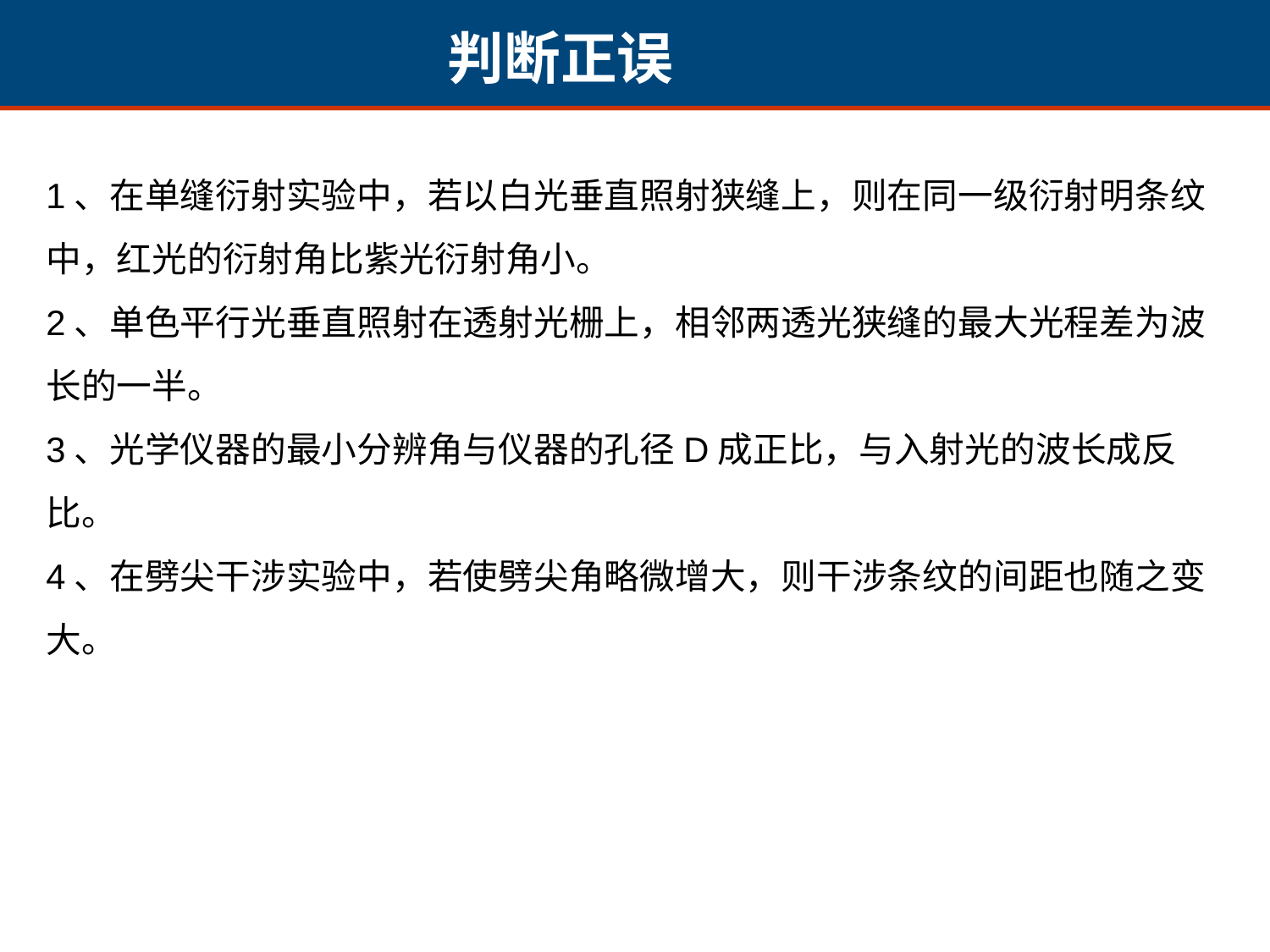

判断正误
1、在单缝衍射实验中，若以白光垂直照射狭缝上，则在同一级衍射明条纹中，红光的衍射角比紫光衍射角小。
2、单色平行光垂直照射在透射光栅上，相邻两透光狭缝的最大光程差为波长的一半。
3、光学仪器的最小分辨角与仪器的孔径D成正比，与入射光的波长成反比。
4、在劈尖干涉实验中，若使劈尖角略微增大，则干涉条纹的间距也随之变大。